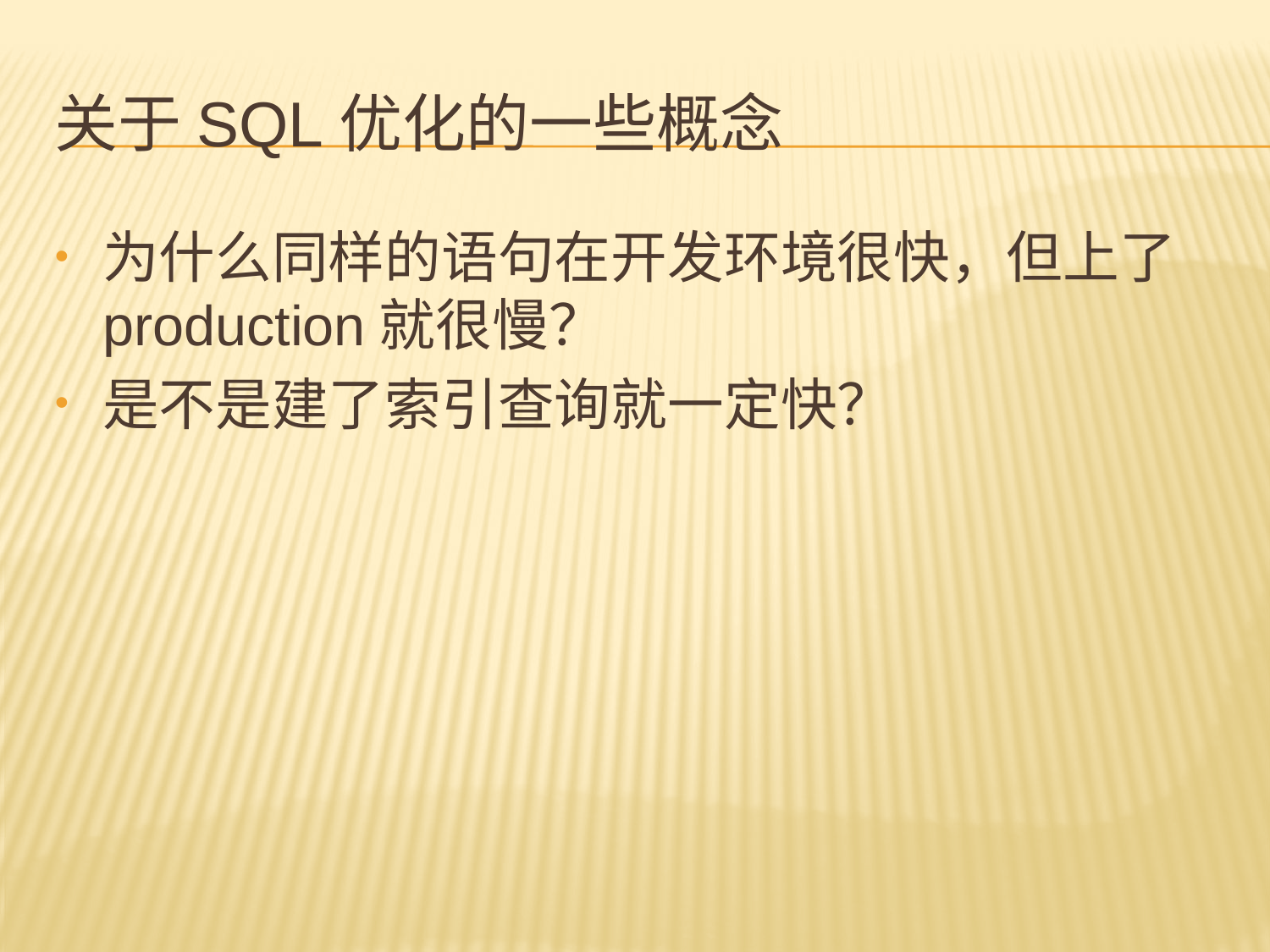

# 关于SQL优化的一些概念
为什么同样的语句在开发环境很快，但上了production就很慢？
是不是建了索引查询就一定快？